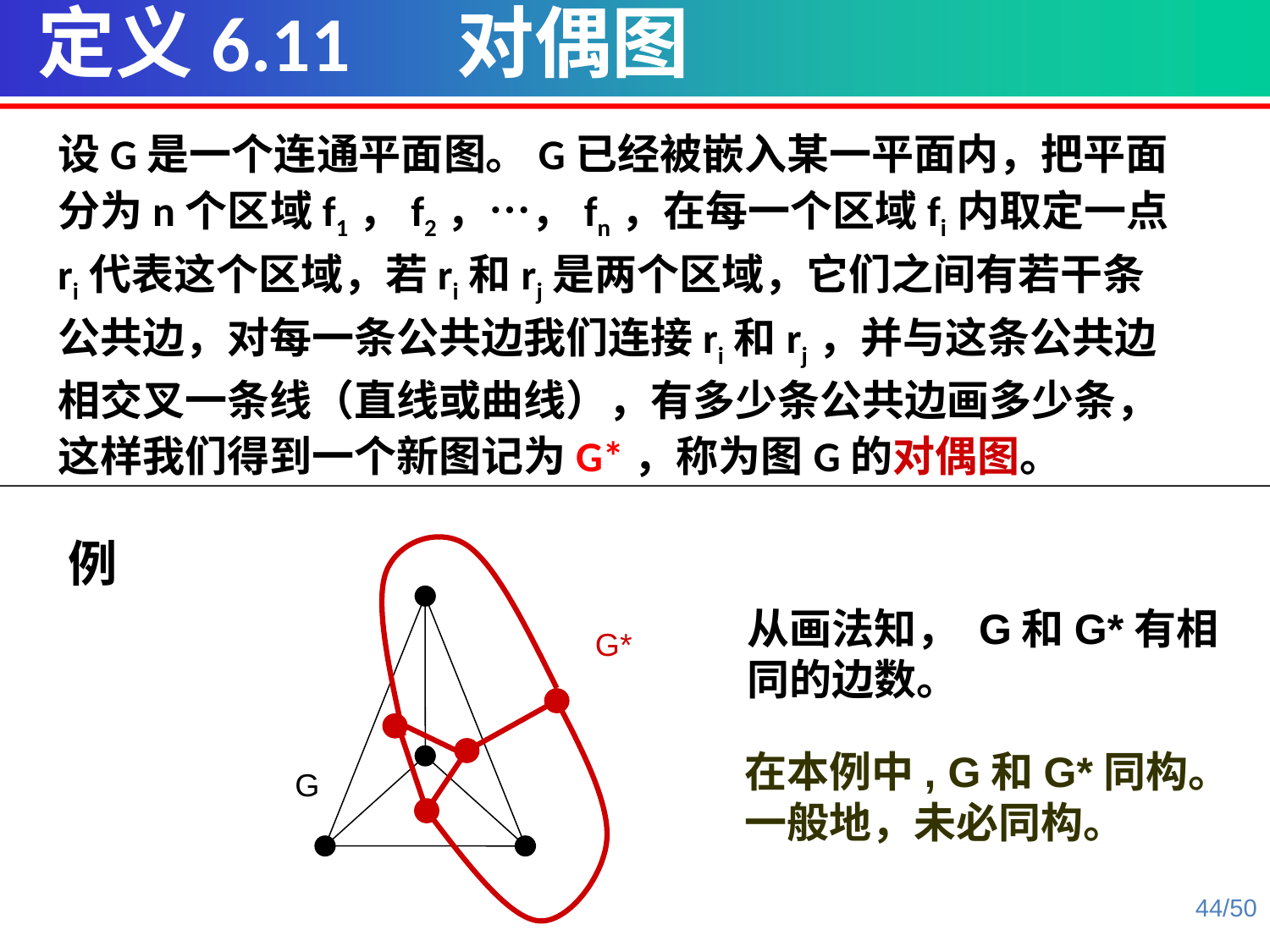

定义6.11     对偶图
设G是一个连通平面图。G已经被嵌入某一平面内，把平面分为n个区域f1，f2，…，fn，在每一个区域fi内取定一点ri代表这个区域，若ri和rj是两个区域，它们之间有若干条公共边，对每一条公共边我们连接ri和rj，并与这条公共边相交叉一条线（直线或曲线），有多少条公共边画多少条，这样我们得到一个新图记为G*，称为图G的对偶图。

例

从画法知， G和G*有相同的边数。
G*

在本例中, G和G*同构。
一般地，未必同构。

G

44/50